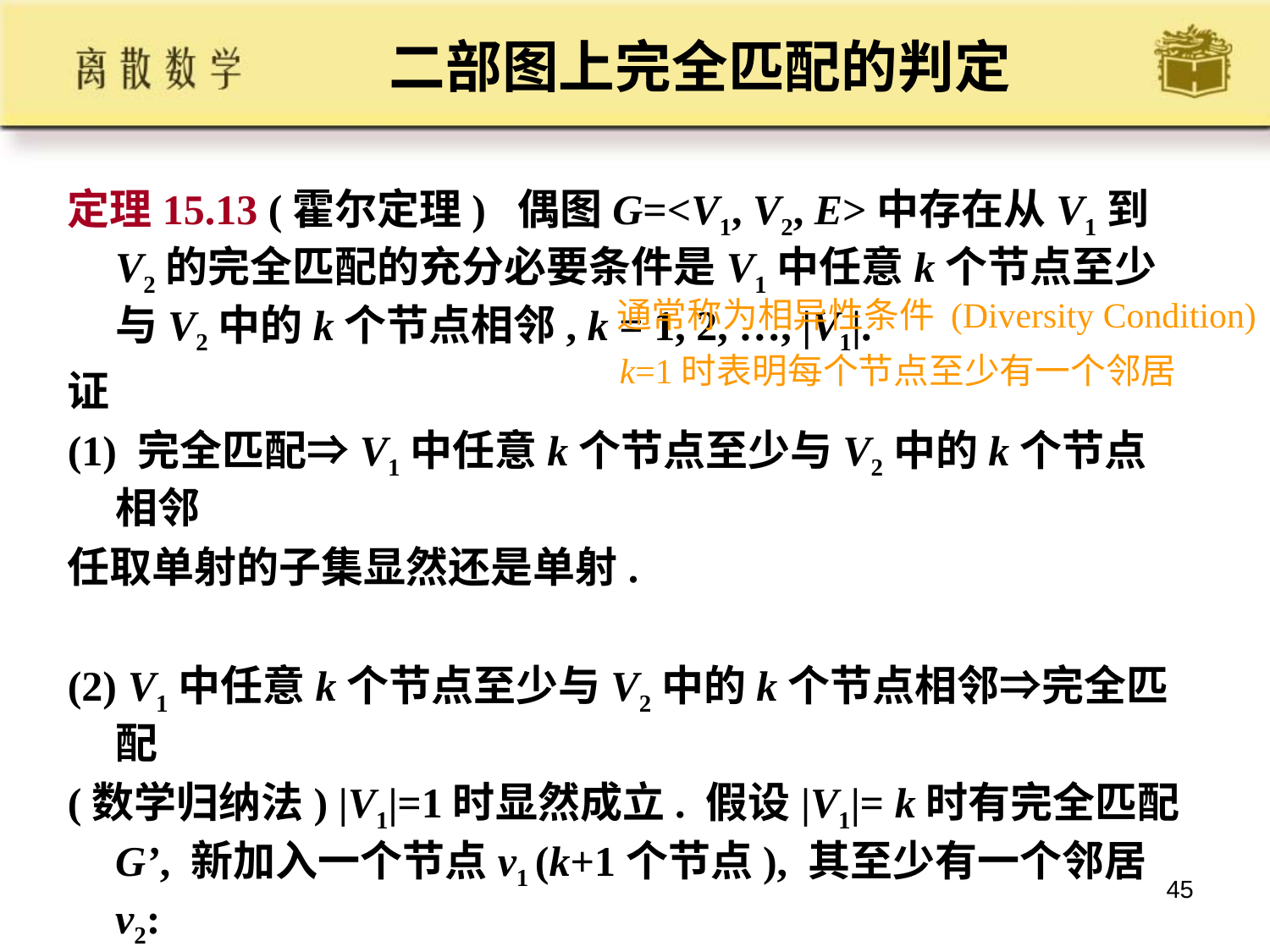

# 二部图上完全匹配的判定
定理15.13 (霍尔定理)  偶图G=<V1, V2, E>中存在从V1到V2的完全匹配的充分必要条件是V1中任意k个节点至少与V2中的k个节点相邻, k = 1, 2, …, |V1|.
证
(1) 完全匹配⇒V1中任意k个节点至少与V2中的k个节点相邻
任取单射的子集显然还是单射.

(2) V1中任意k个节点至少与V2中的k个节点相邻⇒完全匹配
(数学归纳法) |V1|=1时显然成立. 假设|V1|= k时有完全匹配G’, 新加入一个节点v1 (k+1个节点), 其至少有一个邻居v2:
若v2不在原有的k个邻居中, 则G’⋃(v1, v2)也是完全匹配.
若v2不是新邻居, 则原有节点必有与k+1个邻居, 让v1与v2匹配, 由归纳假设原有的k个节点仍有k个邻居故仍存在完全匹配.

通常称为相异性条件 (Diversity Condition)
k=1时表明每个节点至少有一个邻居
45